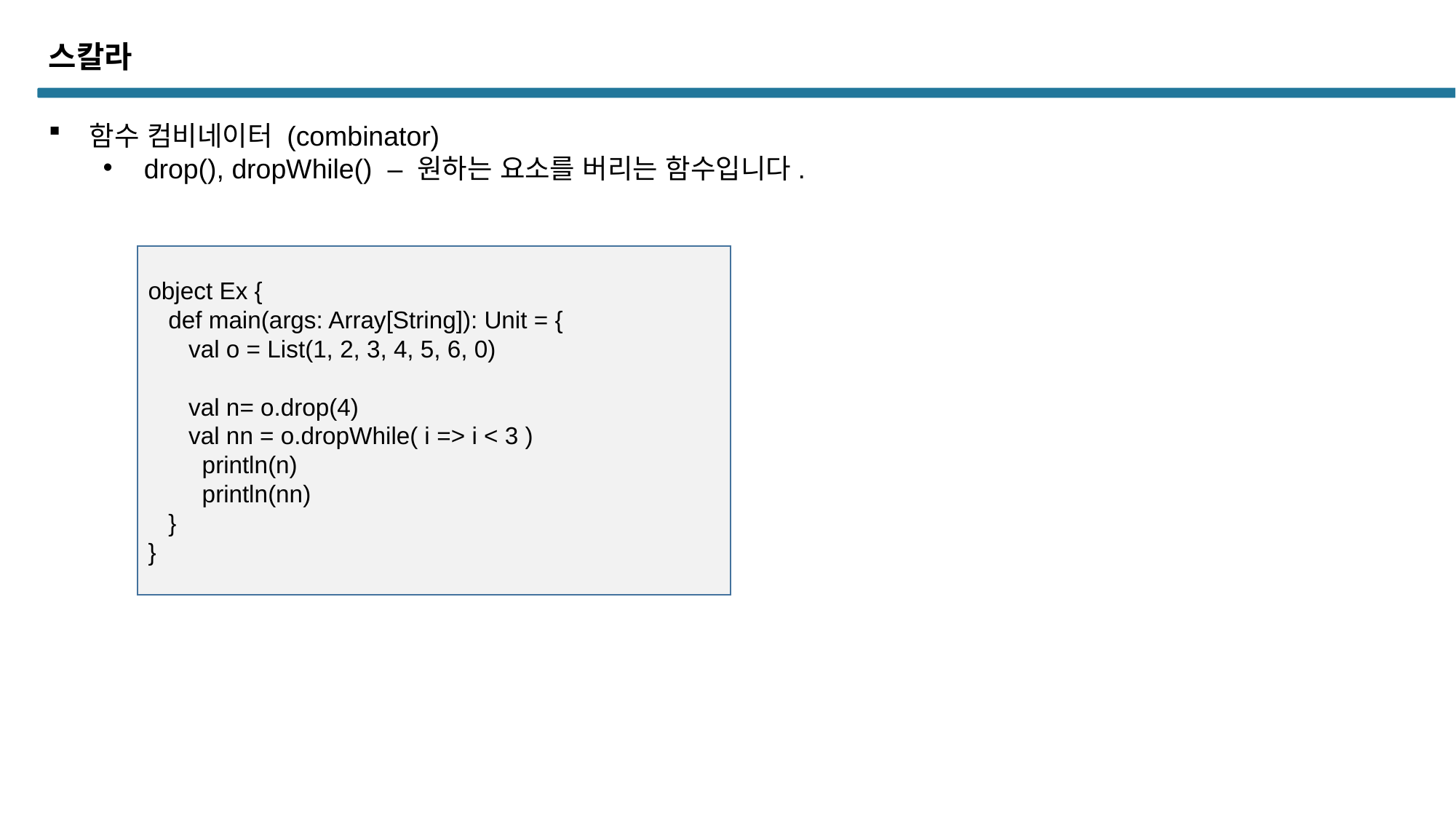

스칼라
함수 컴비네이터 (combinator)
drop(), dropWhile()  – 원하는 요소를 버리는 함수입니다.
object Ex {
   def main(args: Array[String]): Unit = {
      val o = List(1, 2, 3, 4, 5, 6, 0)

      val n= o.drop(4)
      val nn = o.dropWhile( i => i < 3 )
        println(n)
        println(nn)
   }
}